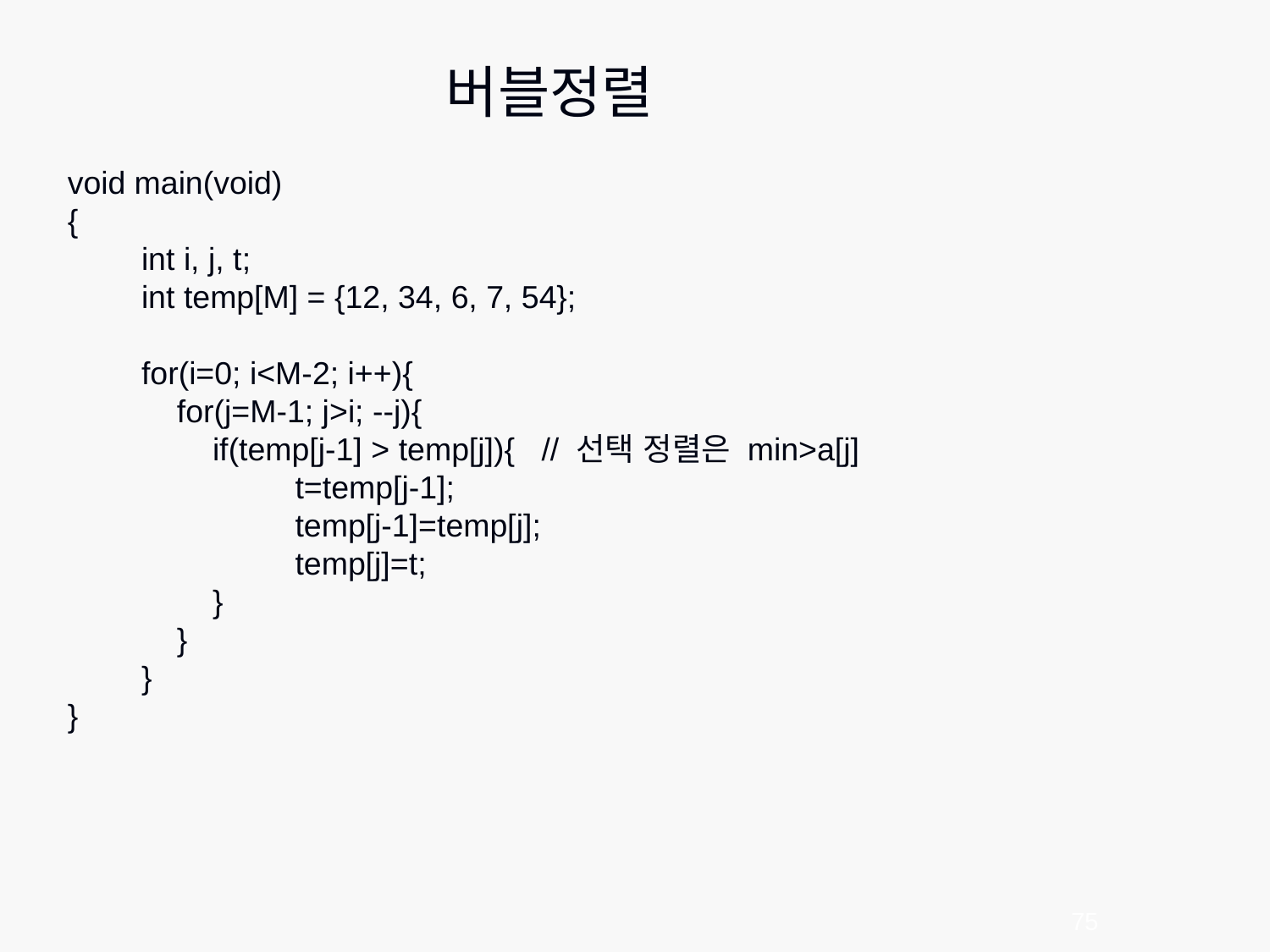

버블정렬
void main(void)
{
	int i, j, t;
	int temp[M] = {12, 34, 6, 7, 54};

	for(i=0; i<M-2; i++){
	    for(j=M-1; j>i; --j){
 	        if(temp[j-1] > temp[j]){   // 선택 정렬은 min>a[j]
		   t=temp[j-1];
		   temp[j-1]=temp[j];
		   temp[j]=t;
	        }
	    }
	}
}

75